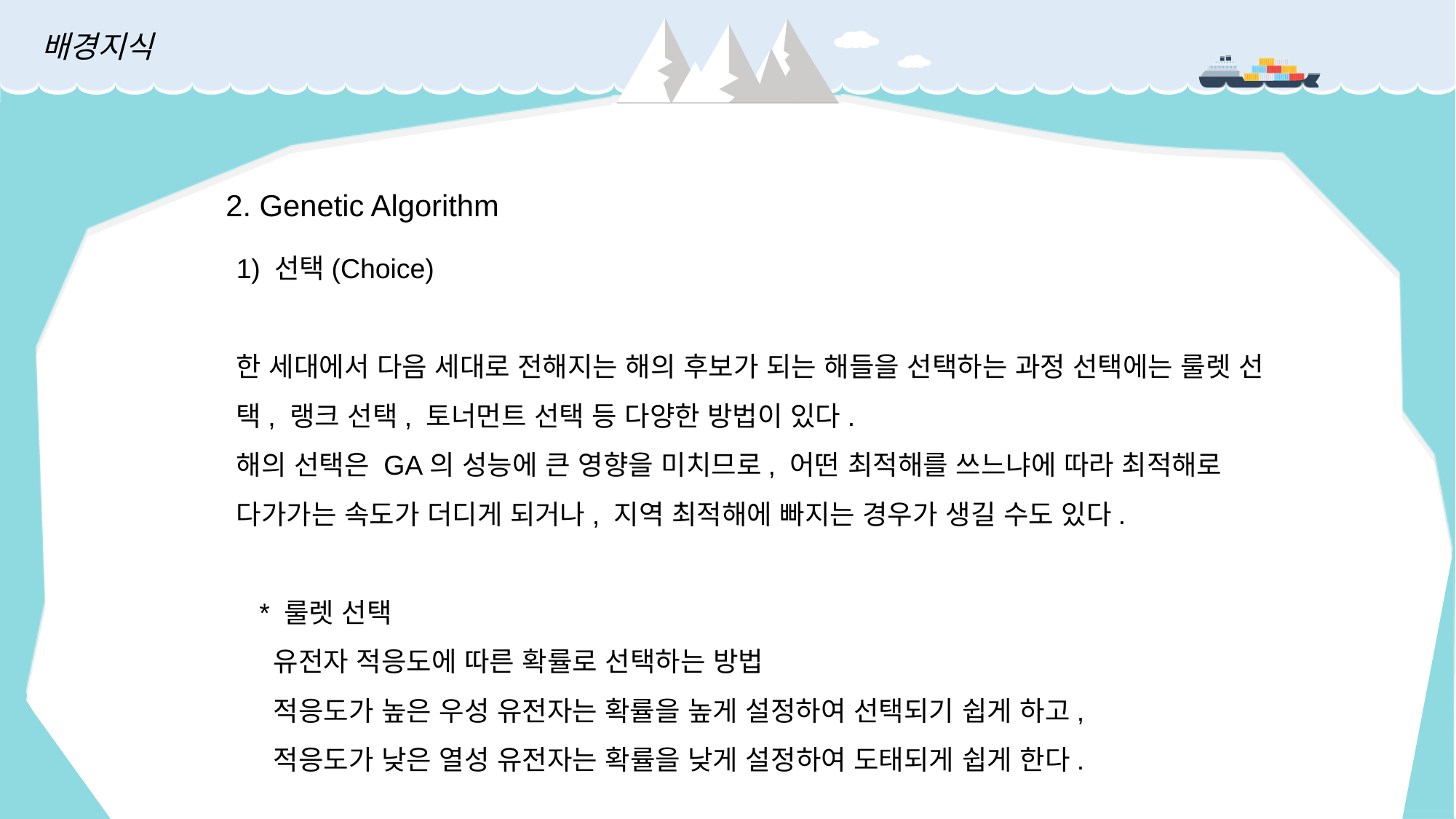

배경지식

2. Genetic Algorithm
1) 선택(Choice)

한 세대에서 다음 세대로 전해지는 해의 후보가 되는 해들을 선택하는 과정 선택에는 룰렛 선택, 랭크 선택, 토너먼트 선택 등 다양한 방법이 있다.
해의 선택은 GA의 성능에 큰 영향을 미치므로, 어떤 최적해를 쓰느냐에 따라 최적해로 다가가는 속도가 더디게 되거나, 지역 최적해에 빠지는 경우가 생길 수도 있다.

   * 룰렛 선택
    유전자 적응도에 따른 확률로 선택하는 방법
    적응도가 높은 우성 유전자는 확률을 높게 설정하여 선택되기 쉽게 하고,
    적응도가 낮은 열성 유전자는 확률을 낮게 설정하여 도태되게 쉽게 한다.